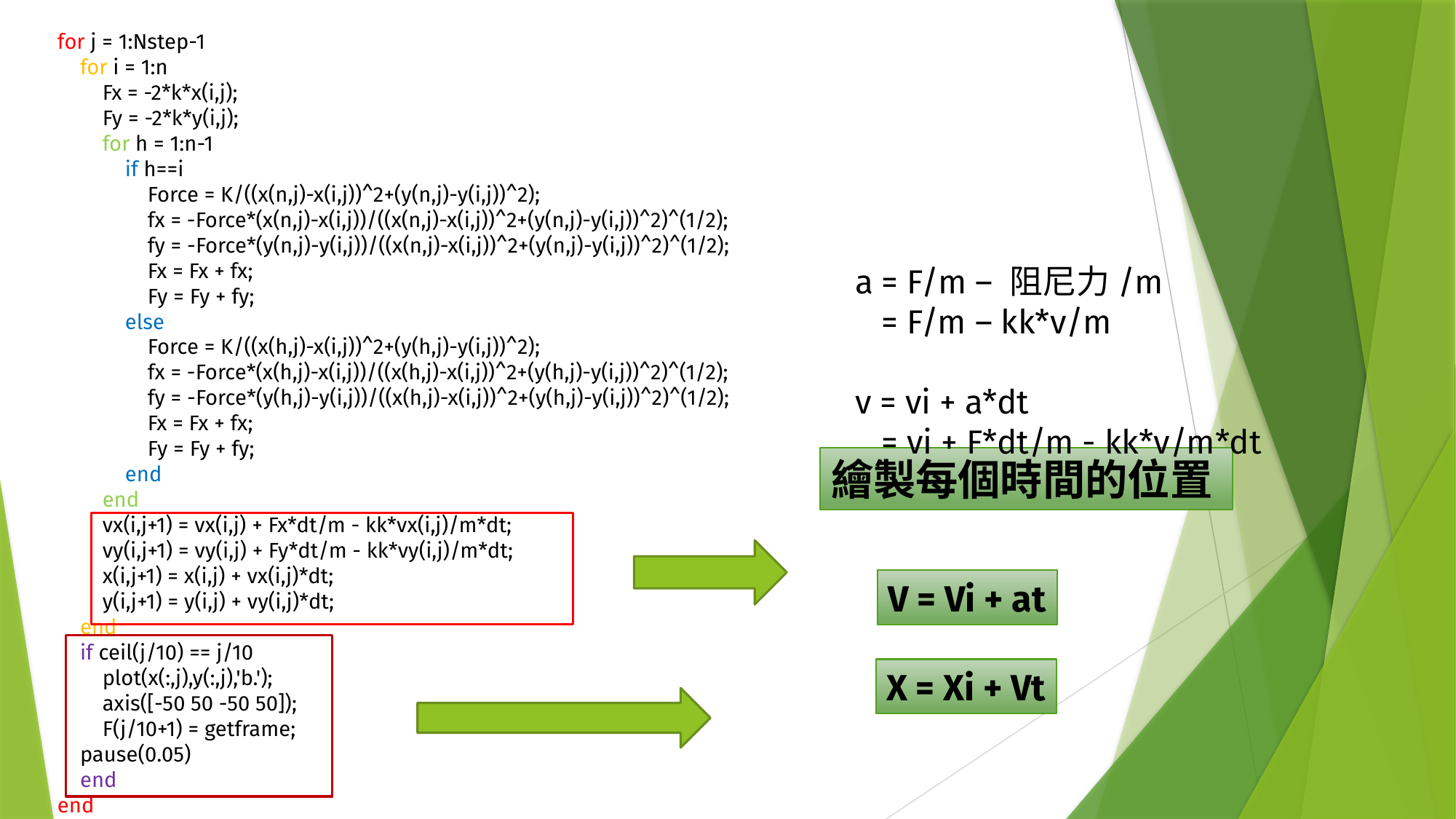

for j = 1:Nstep-1
    for i = 1:n
        Fx = -2*k*x(i,j);
        Fy = -2*k*y(i,j);
        for h = 1:n-1
            if h==i
                Force = K/((x(n,j)-x(i,j))^2+(y(n,j)-y(i,j))^2);
                fx = -Force*(x(n,j)-x(i,j))/((x(n,j)-x(i,j))^2+(y(n,j)-y(i,j))^2)^(1/2);
                fy = -Force*(y(n,j)-y(i,j))/((x(n,j)-x(i,j))^2+(y(n,j)-y(i,j))^2)^(1/2);
                Fx = Fx + fx;
                Fy = Fy + fy;
            else
                Force = K/((x(h,j)-x(i,j))^2+(y(h,j)-y(i,j))^2);
                fx = -Force*(x(h,j)-x(i,j))/((x(h,j)-x(i,j))^2+(y(h,j)-y(i,j))^2)^(1/2);
                fy = -Force*(y(h,j)-y(i,j))/((x(h,j)-x(i,j))^2+(y(h,j)-y(i,j))^2)^(1/2);
                Fx = Fx + fx;
                Fy = Fy + fy;
            end
        end
        vx(i,j+1) = vx(i,j) + Fx*dt/m - kk*vx(i,j)/m*dt;
        vy(i,j+1) = vy(i,j) + Fy*dt/m - kk*vy(i,j)/m*dt;
        x(i,j+1) = x(i,j) + vx(i,j)*dt;
        y(i,j+1) = y(i,j) + vy(i,j)*dt;
    end
    if ceil(j/10) == j/10
        plot(x(:,j),y(:,j),'b.');
        axis([-50 50 -50 50]);
        F(j/10+1) = getframe;
    pause(0.05)
    end
end
a = F/m – 阻尼力/m
   = F/m – kk*v/m

v = vi + a*dt
   = vi + F*dt/m - kk*v/m*dt
繪製每個時間的位置

V = Vi + at

X = Xi + Vt